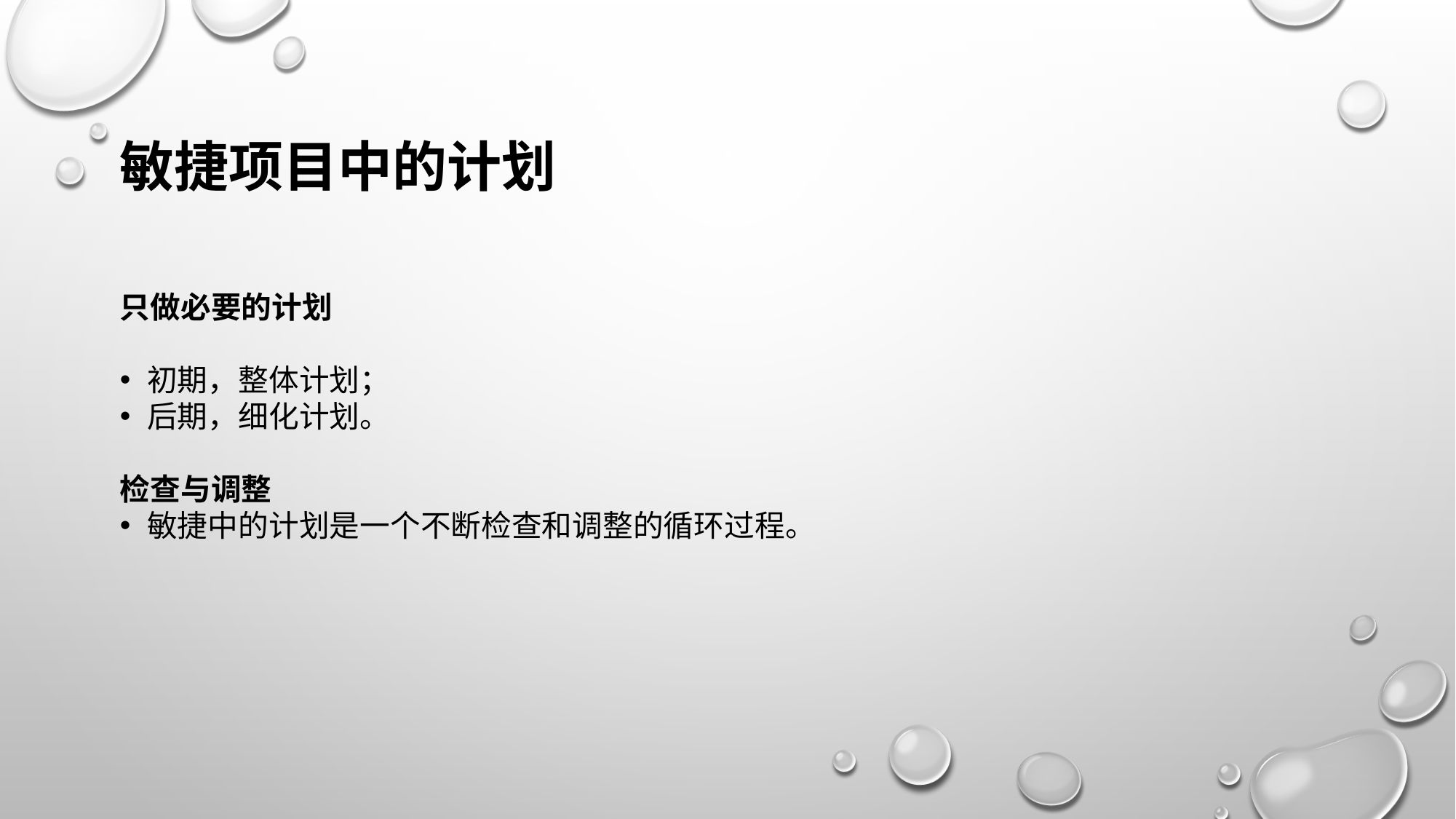

# 敏捷项目中的计划
只做必要的计划

初期，整体计划；
后期，细化计划。

检查与调整
敏捷中的计划是一个不断检查和调整的循环过程。